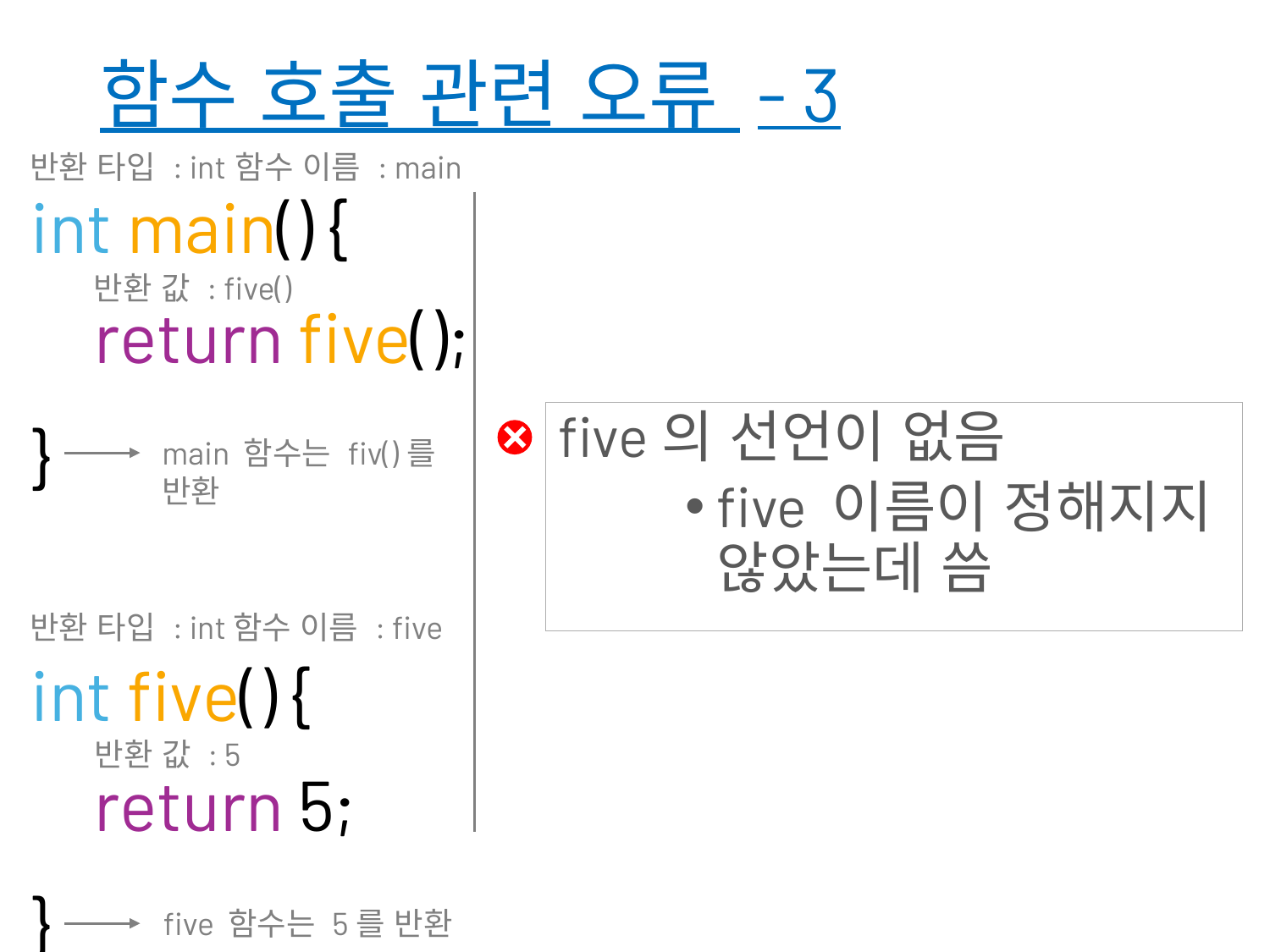

# 함수 호출 관련 오류 - 3
반환 타입 : int
함수 이름 : main
int main() {
return five();
}

int five() {
return 5;
}
반환 값 : five()
five의 선언이 없음
five 이름이 정해지지 않았는데 씀

main 함수는 fiv()를
반환
반환 타입 : int
함수 이름 : five
반환 값 : 5
C (2025)
28
five 함수는 5를 반환